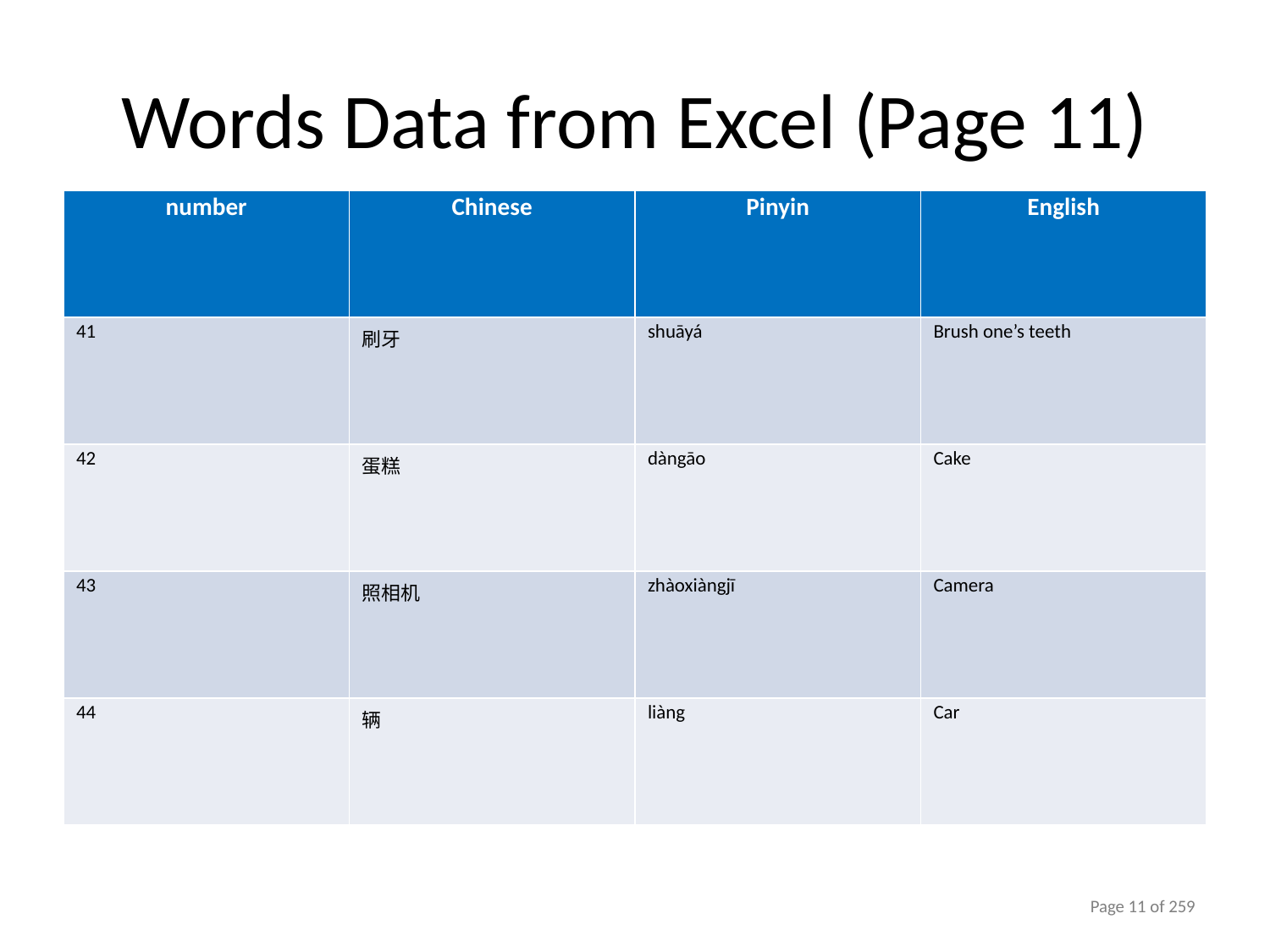

# Words Data from Excel (Page 11)
| number | Chinese | Pinyin | English |
| --- | --- | --- | --- |
| 41 | 刷牙 | shuāyá | Brush one’s teeth |
| 42 | 蛋糕 | dàngāo | Cake |
| 43 | 照相机 | zhàoxiàngjī | Camera |
| 44 | 辆 | liàng | Car |

Page 11 of 259